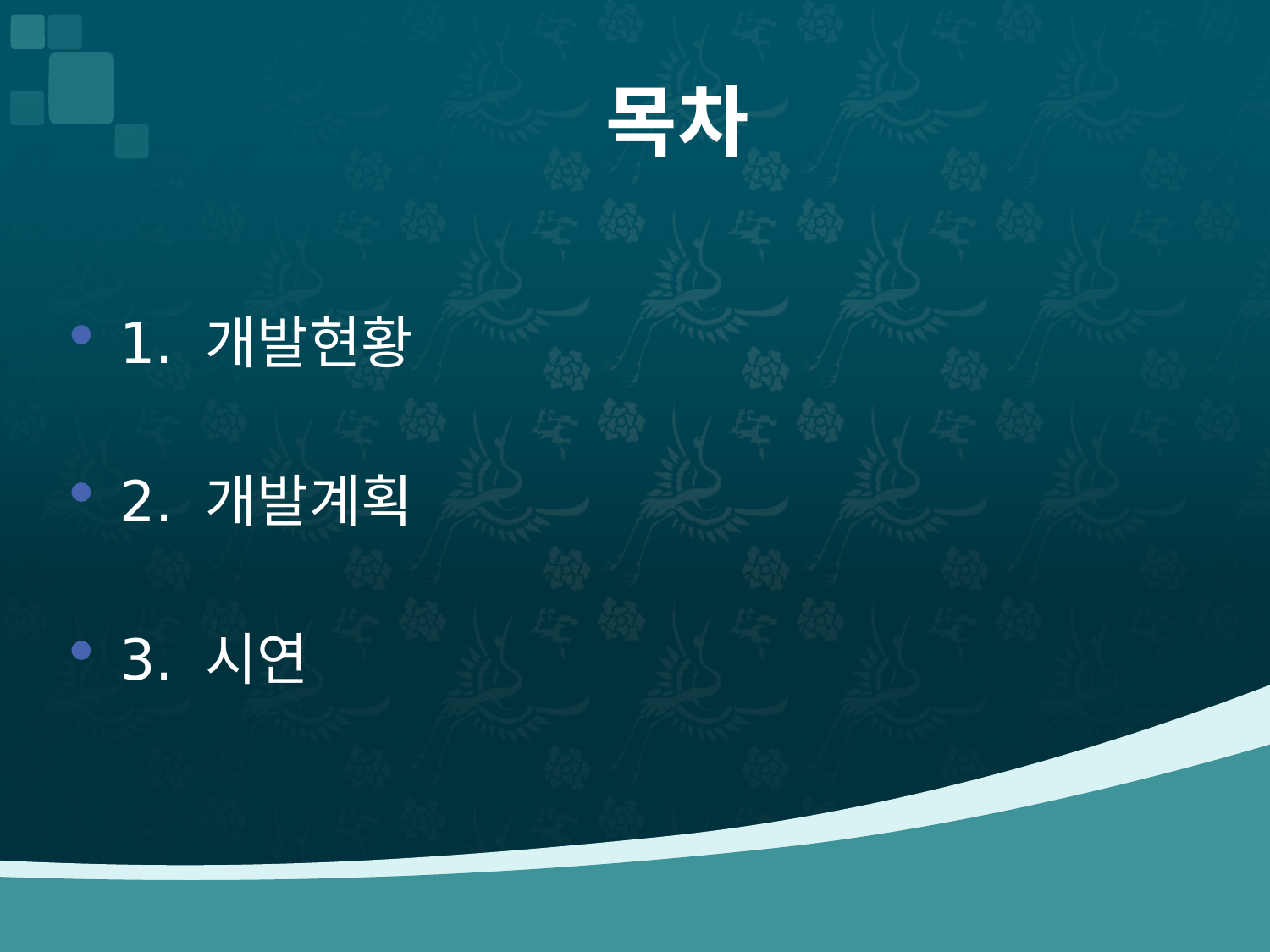

# 목차

1. 개발현황

2. 개발계획

3. 시연